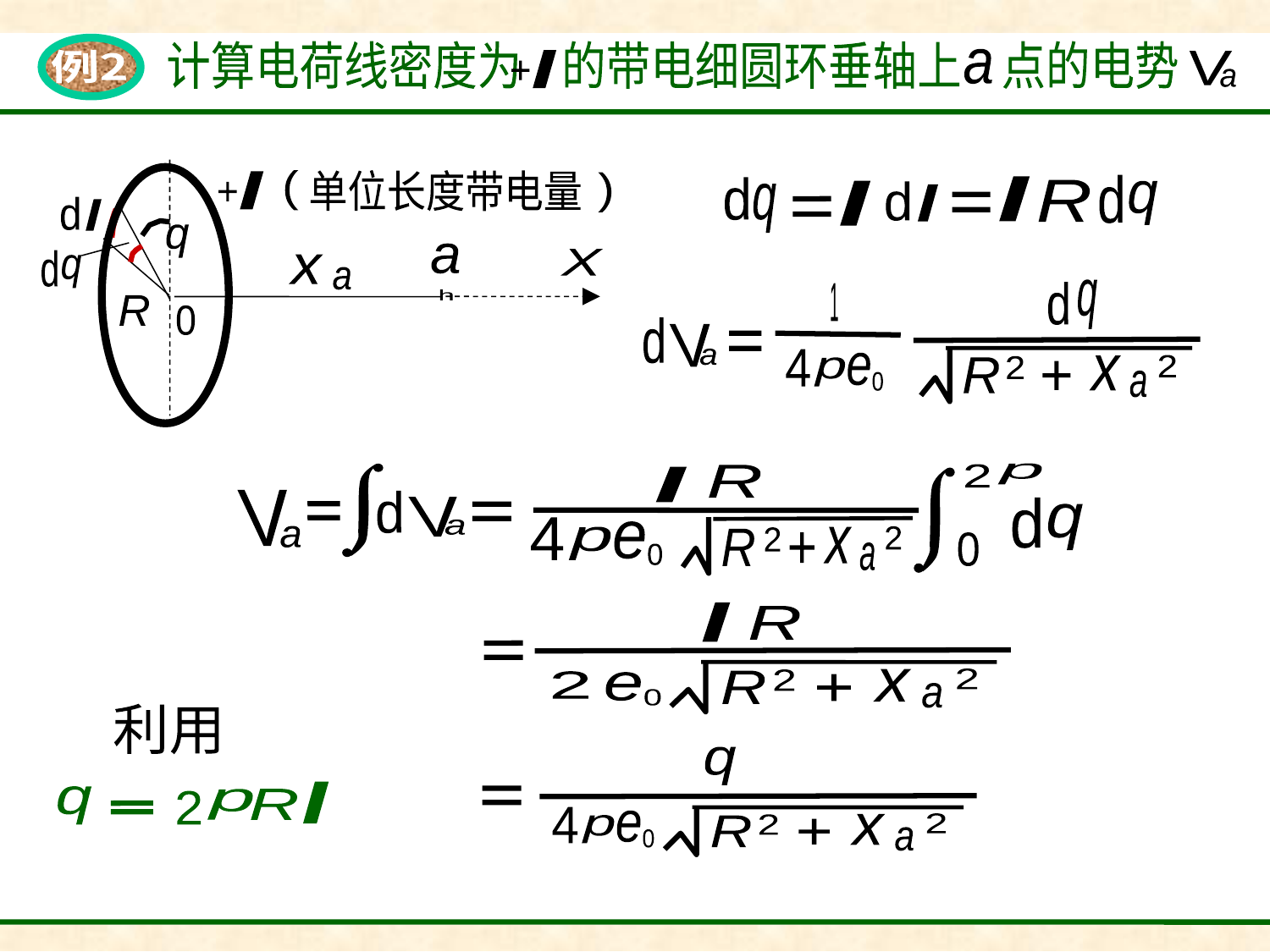

带电环双例

例2
计算电荷线密度为    的带电细圆环垂轴上    点的电势
a
λ
+
V
a

(
单位长度带电量
λ
+
)
a
X
x
a
h
R

0
d
θ
λ
d
R
λ
d
l
q

d
l

θ

d
θ
q
d
1
d
V
a

2
x
a
2
R
+
4
ε
0
π
π
2
R
λ

d
θ

2
x
a
2
R
+
4
ε
0
π
0

V
a
d
V
a

λ
R

2
x
a
2
R
+
2
ε
0
利用
λ
q

π
R
2
q

4
ε
0
π

2
x
a
2
R
+